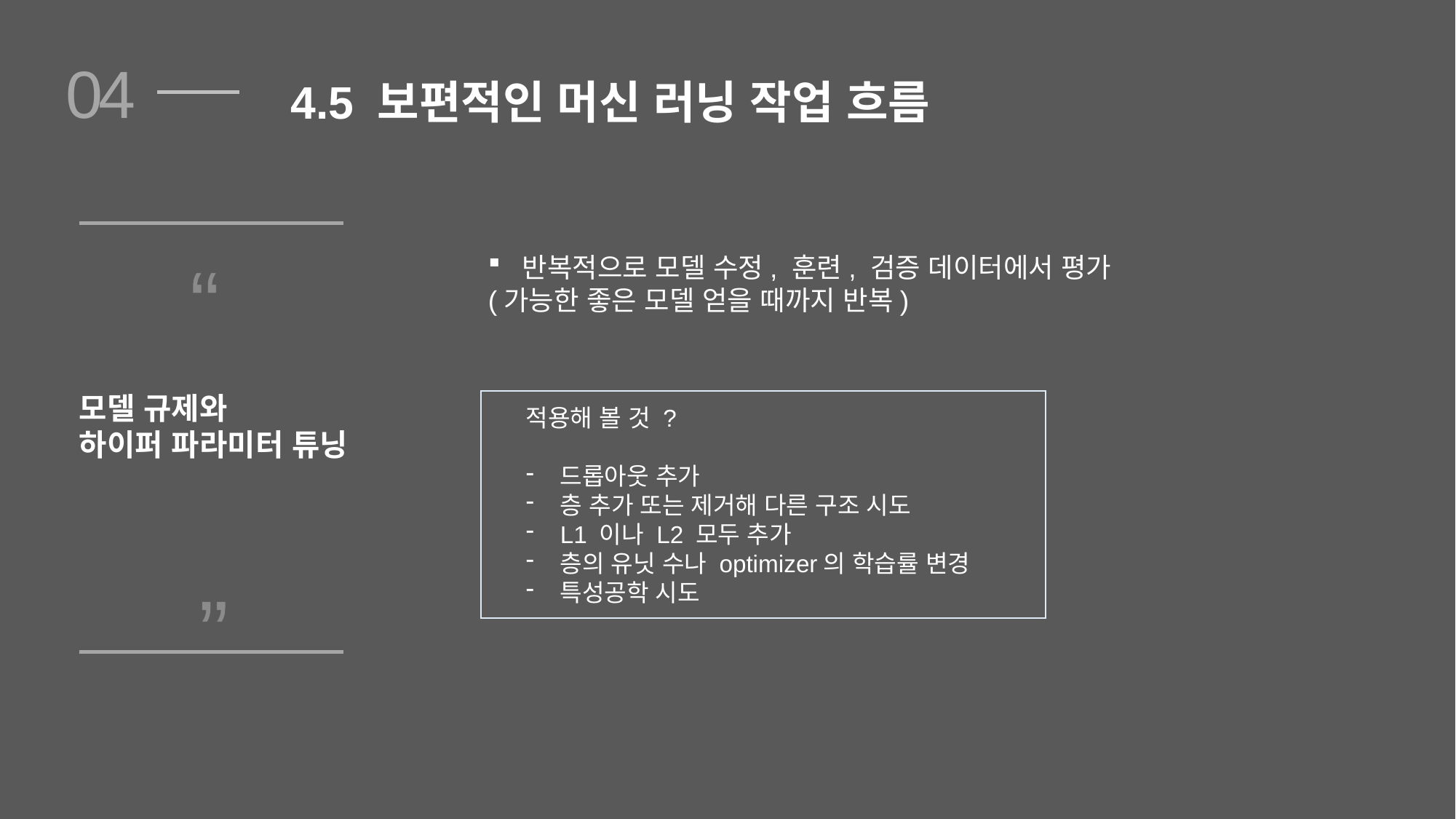

04
4.5 보편적인 머신 러닝 작업 흐름
“
반복적으로 모델 수정, 훈련, 검증 데이터에서 평가
(가능한 좋은 모델 얻을 때까지 반복)
모델 규제와
하이퍼 파라미터 튜닝

적용해 볼 것 ?

드롭아웃 추가
층 추가 또는 제거해 다른 구조 시도
L1 이나 L2 모두 추가
층의 유닛 수나 optimizer의 학습률 변경
특성공학 시도
”